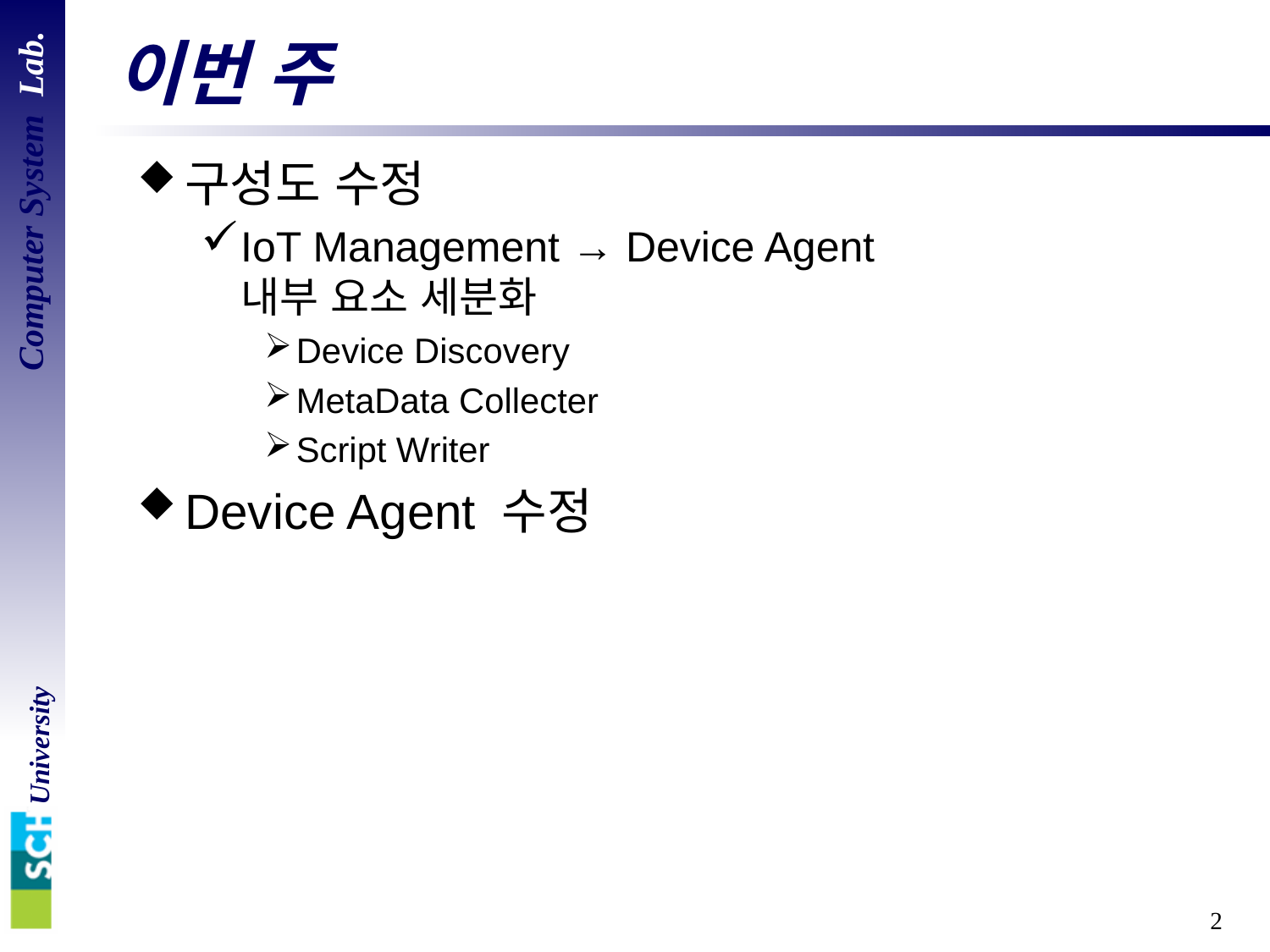

# 이번 주
구성도 수정
IoT Management → Device Agent
내부 요소 세분화
Device Discovery
MetaData Collecter
Script Writer
Device Agent 수정